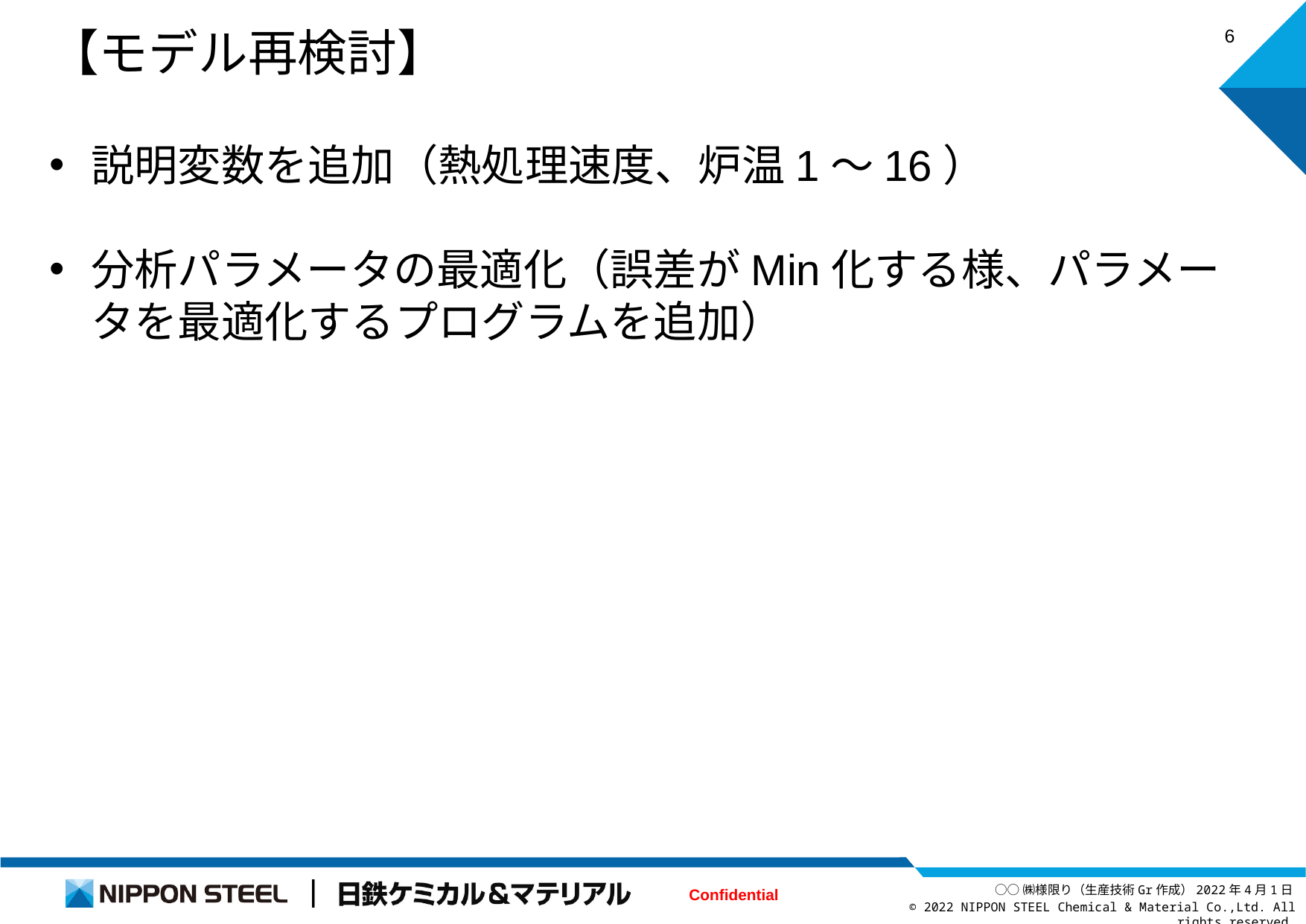

# 【モデル再検討】
説明変数を追加（熱処理速度、炉温1～16）

分析パラメータの最適化（誤差がMin化する様、パラメータを最適化するプログラムを追加）